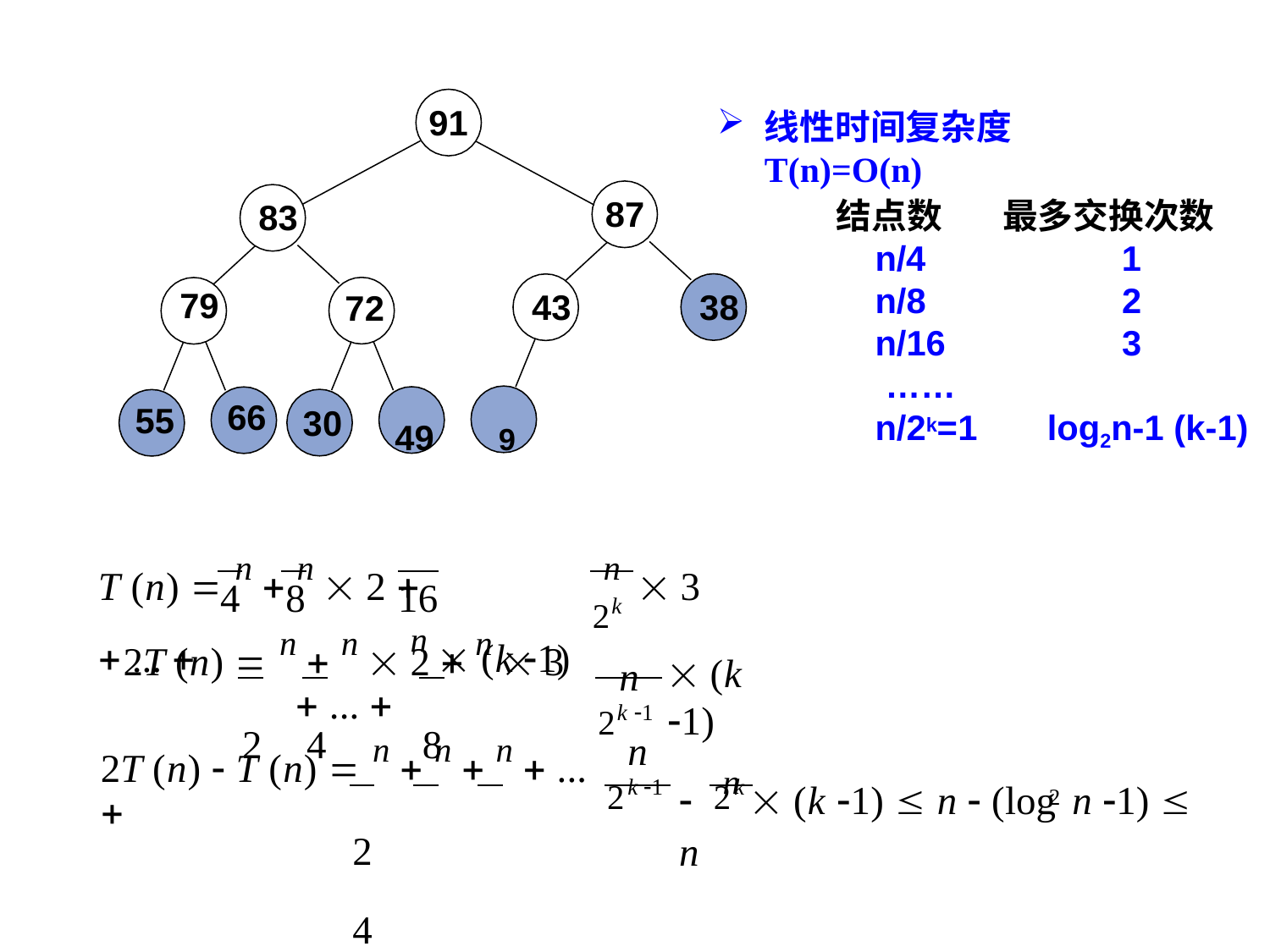

91
线性时间复杂度T(n)=O(n)

87
结点数	最多交换次数
n/4	1
n/8	2
n/16	3
……
n/2k=1
83

79
38
43
72

66
49	9
55
30
log2n-1 (k-1)
2k
n
2k −1
T (n) = n + n × 2 +	n × 3 + ... +	n × (k −1)
4	8	16

2T (n) = n + n × 2 + n × 3 + ... +
2	4	8
× (k −1)

n
2k −1	2k
2T (n) − T (n) = n + n + n + ... +
2	4	8
−	n × (k −1) ≤ n − (log	n −1) ≤ n
2